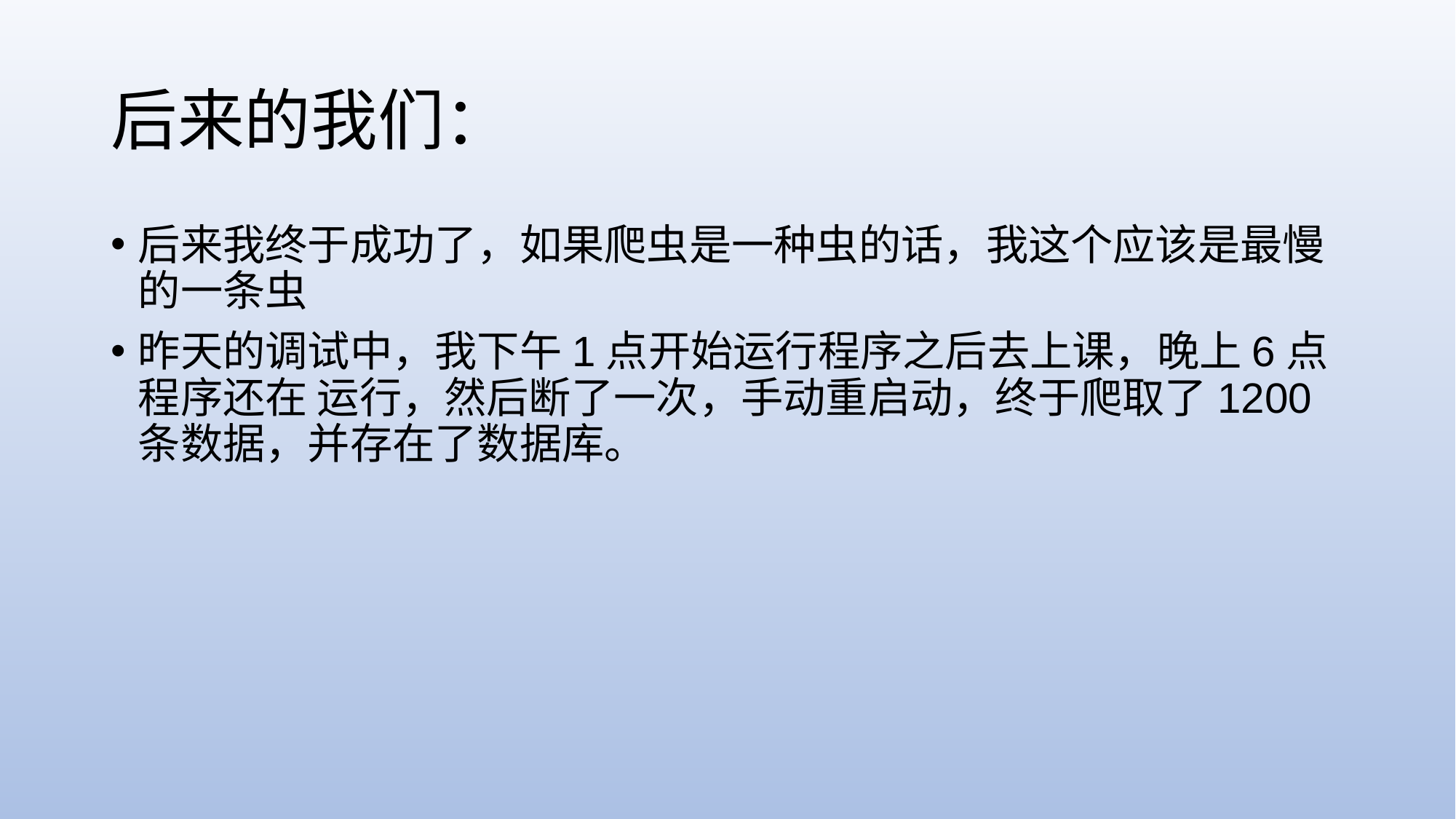

# 后来的我们：
后来我终于成功了，如果爬虫是一种虫的话，我这个应该是最慢的一条虫
昨天的调试中，我下午1点开始运行程序之后去上课，晚上6点 程序还在 运行，然后断了一次，手动重启动，终于爬取了1200条数据，并存在了数据库。